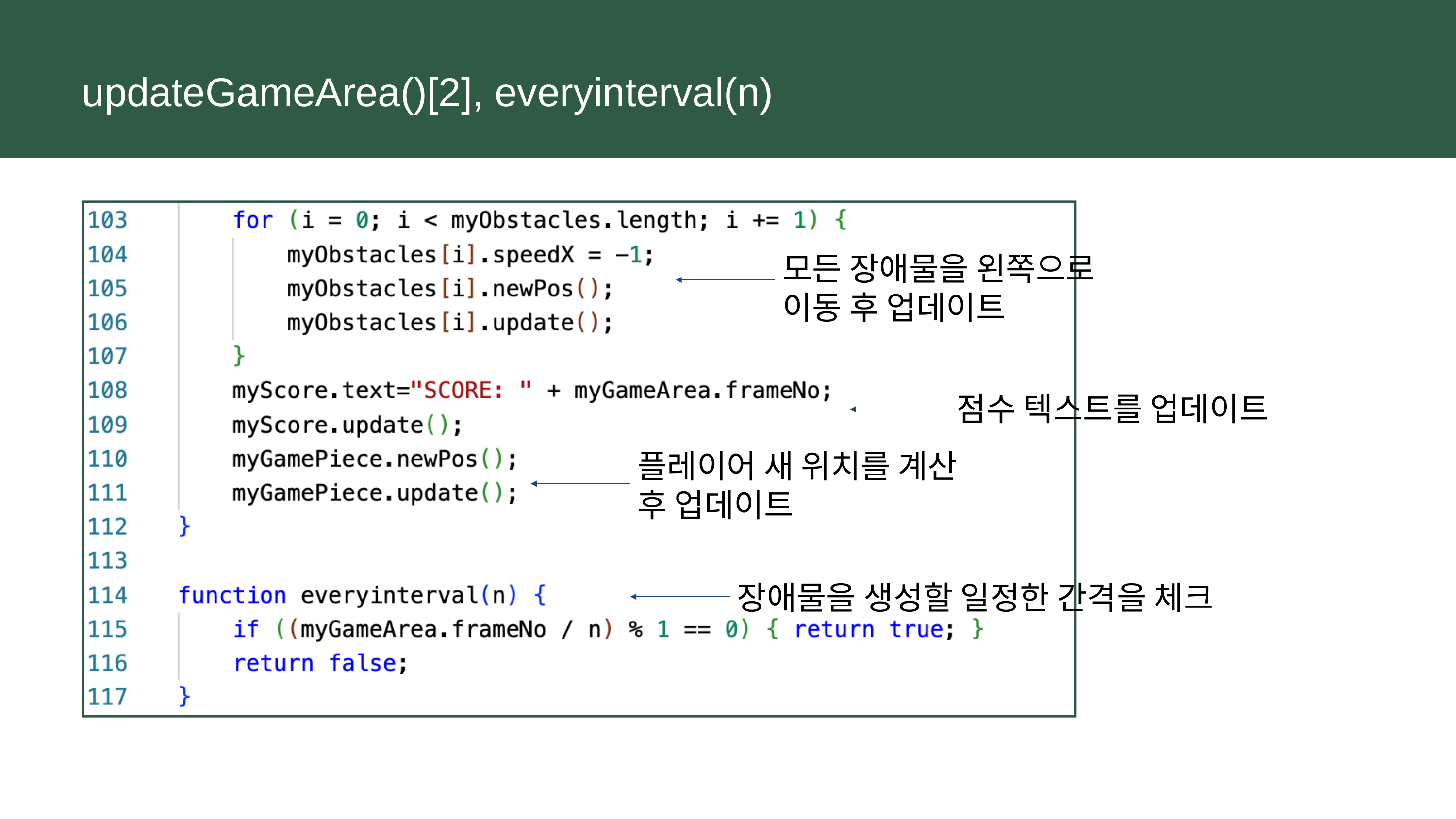

updateGameArea()[2], everyinterval(n)

모든 장애물을 왼쪽으로 이동 후 업데이트
점수 텍스트를 업데이트
플레이어 새 위치를 계산 후 업데이트
장애물을 생성할 일정한 간격을 체크